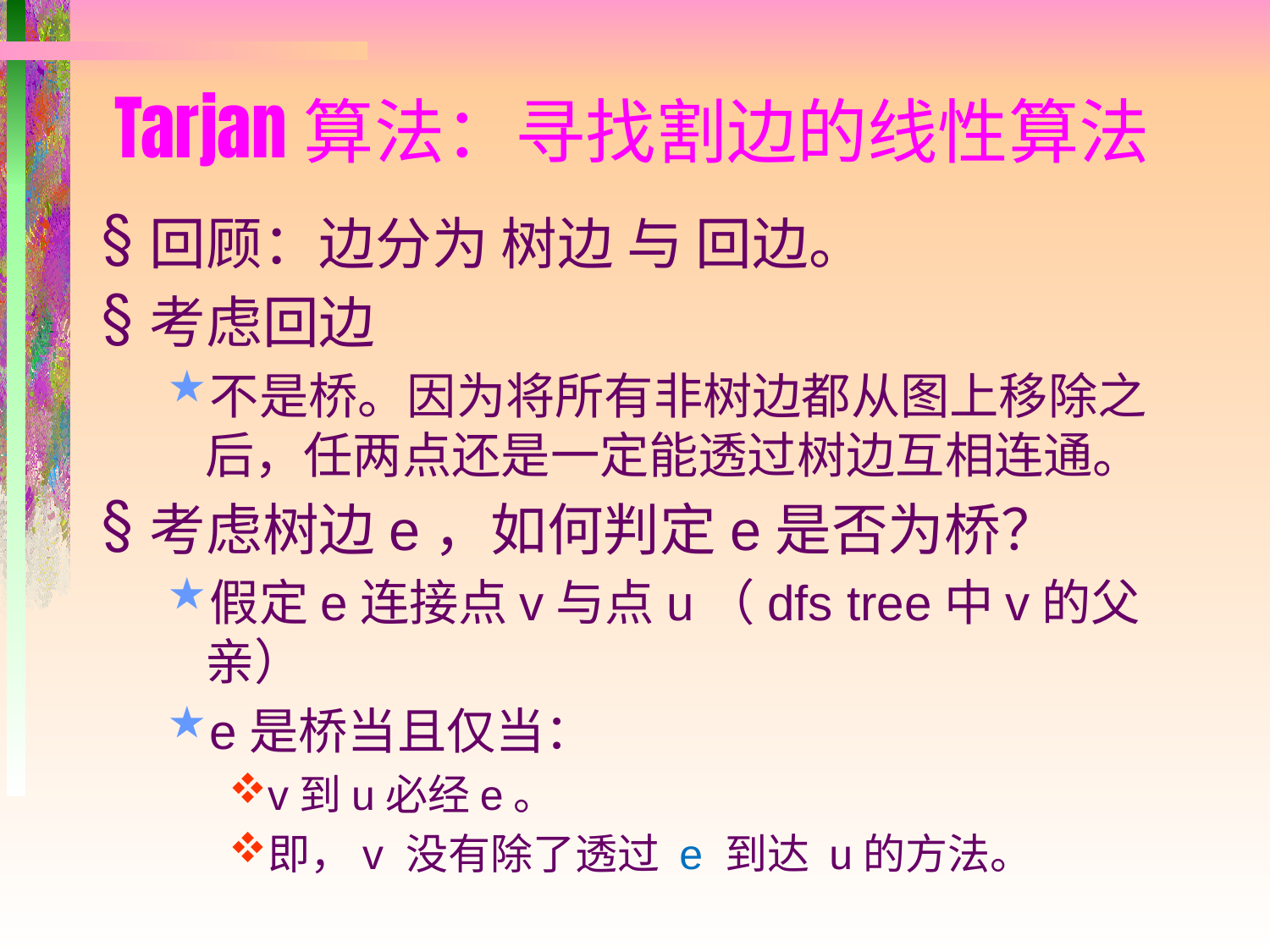

# Tarjan算法：寻找割边的线性算法
回顾：边分为 树边 与 回边。
考虑回边
不是桥。因为将所有非树边都从图上移除之后，任两点还是一定能透过树边互相连通。
考虑树边e，如何判定e是否为桥？
假定e连接点v与点u（dfs tree中v的父亲）
e是桥当且仅当：
v到u必经e。
即，v 没有除了透过 e 到达 u的方法。